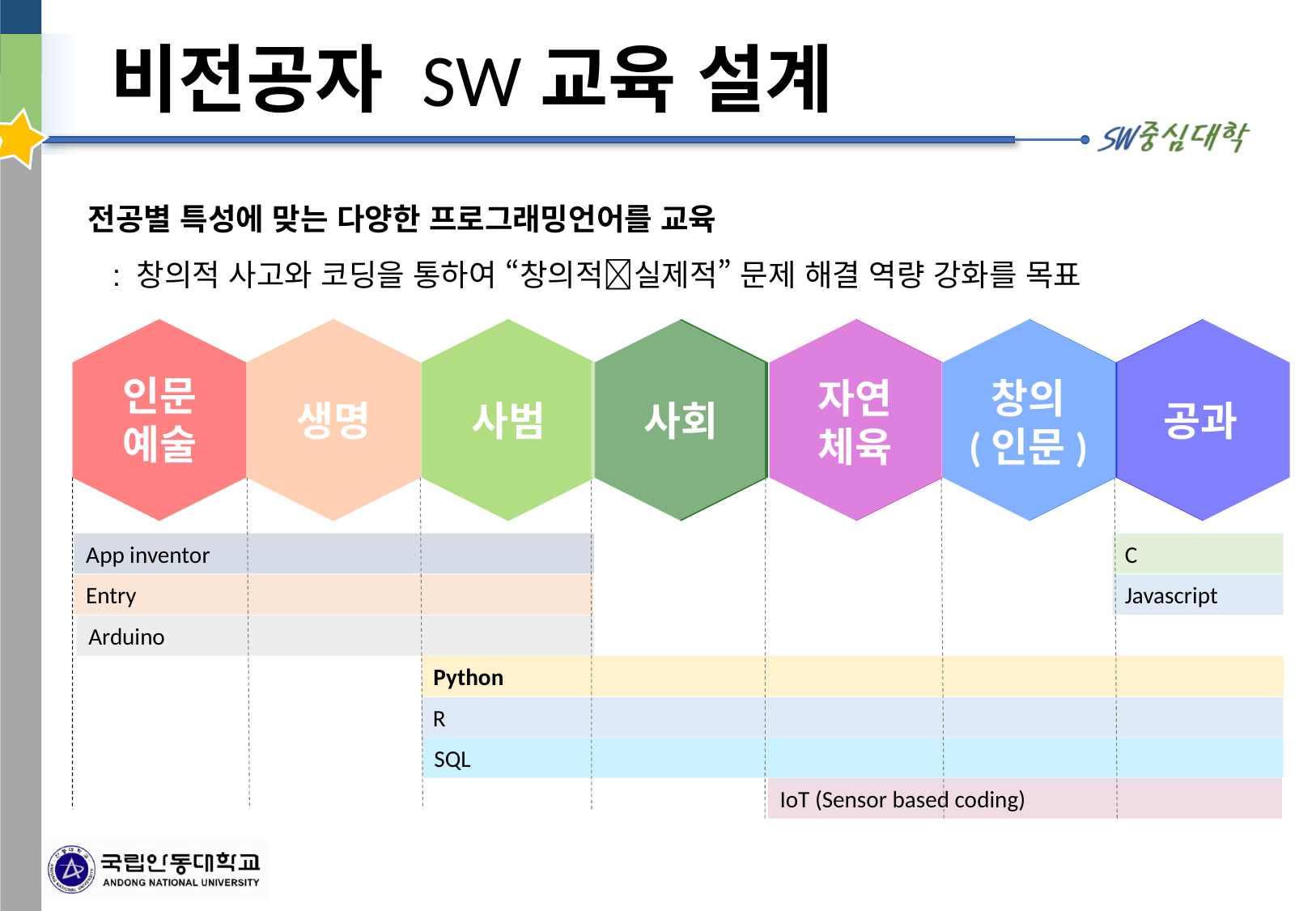

# 비전공자 SW교육 설계
전공별 특성에 맞는 다양한 프로그래밍언어를 교육
: 창의적 사고와 코딩을 통하여 “창의적⋅실제적” 문제 해결 역량 강화를 목표

인문
예술
창의
(인문)
자연
체육
사범
사회
공과
생명
App inventor
C
Entry
Javascript
Arduino
Python
R
SQL
IoT (Sensor based coding)